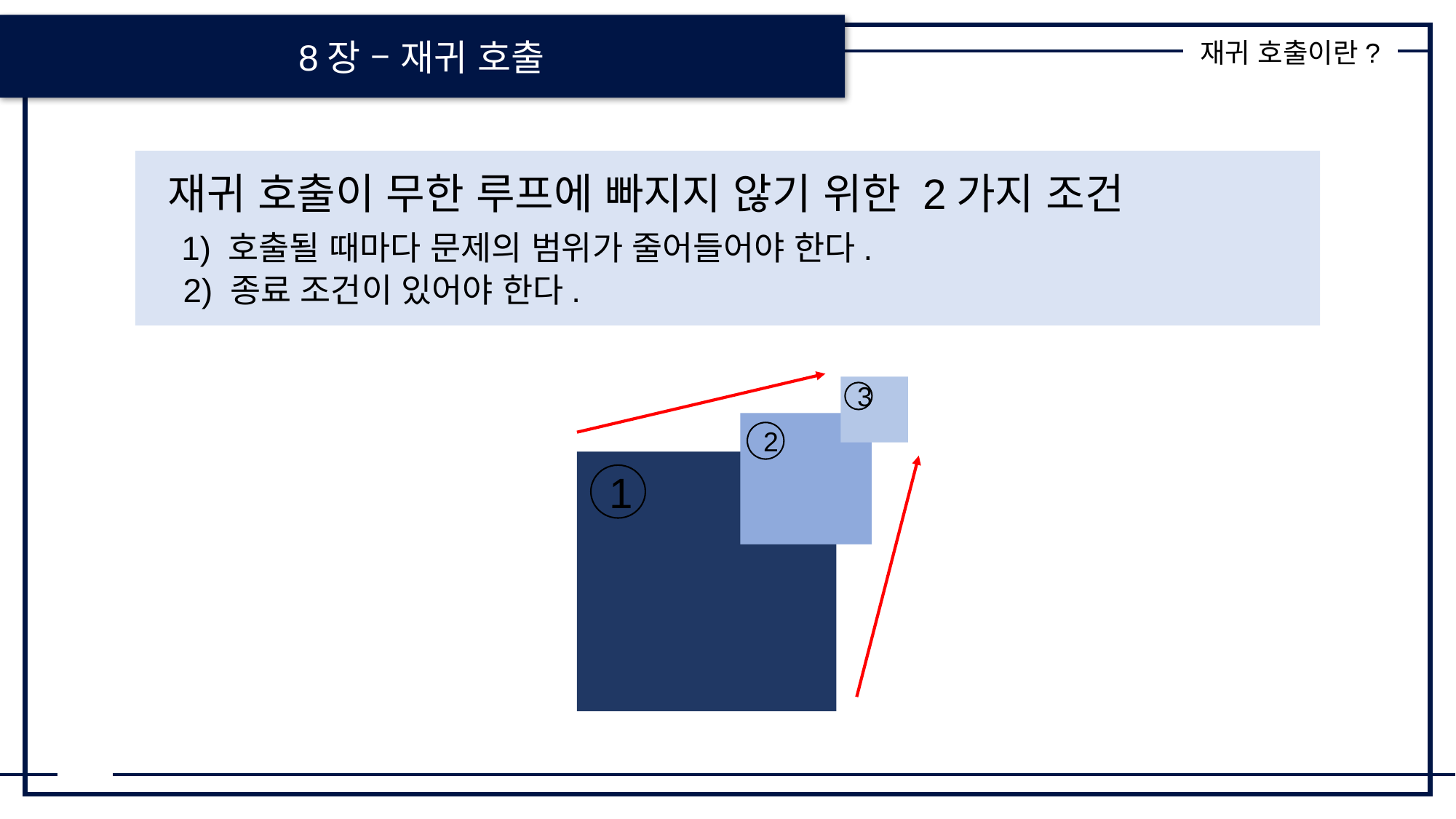

8장 – 재귀 호출

재귀 호출이란?
 재귀 호출이 무한 루프에 빠지지 않기 위한 2가지 조건
   1) 호출될 때마다 문제의 범위가 줄어들어야 한다.
    2) 종료 조건이 있어야 한다.

3

2

1